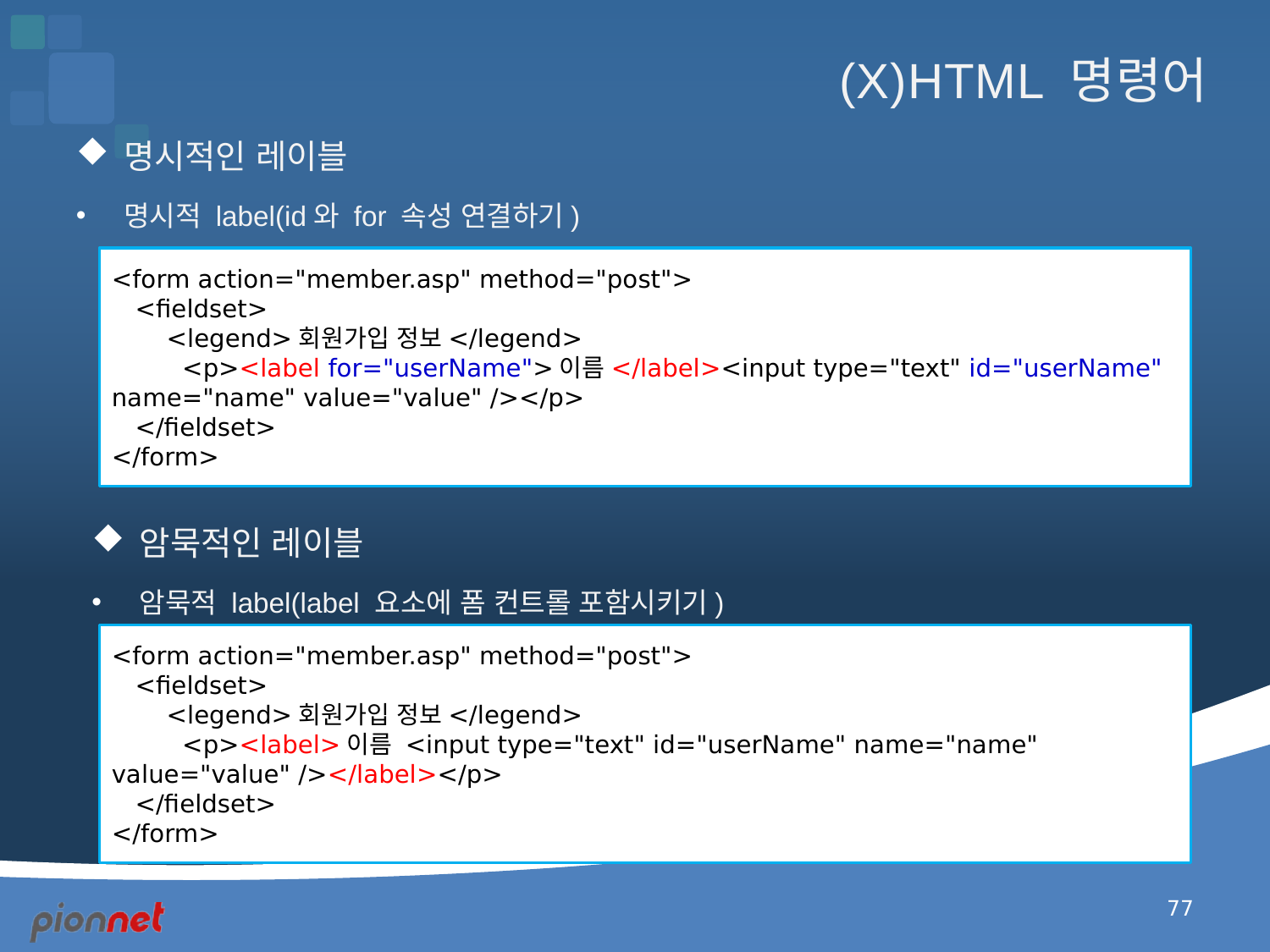

# (X)HTML 명령어
명시적인 레이블
명시적 label(id와 for 속성 연결하기)
<form action="member.asp" method="post">
   <fieldset>
       <legend>회원가입 정보</legend>
         <p><label for="userName">이름</label><input type="text" id="userName" name="name" value="value" /></p>
   </fieldset>
</form>
암묵적인 레이블
암묵적 label(label 요소에 폼 컨트롤 포함시키기)
<form action="member.asp" method="post">
   <fieldset>
       <legend>회원가입 정보</legend>
         <p><label>이름 <input type="text" id="userName" name="name" value="value" /></label></p>
   </fieldset>
</form>
77